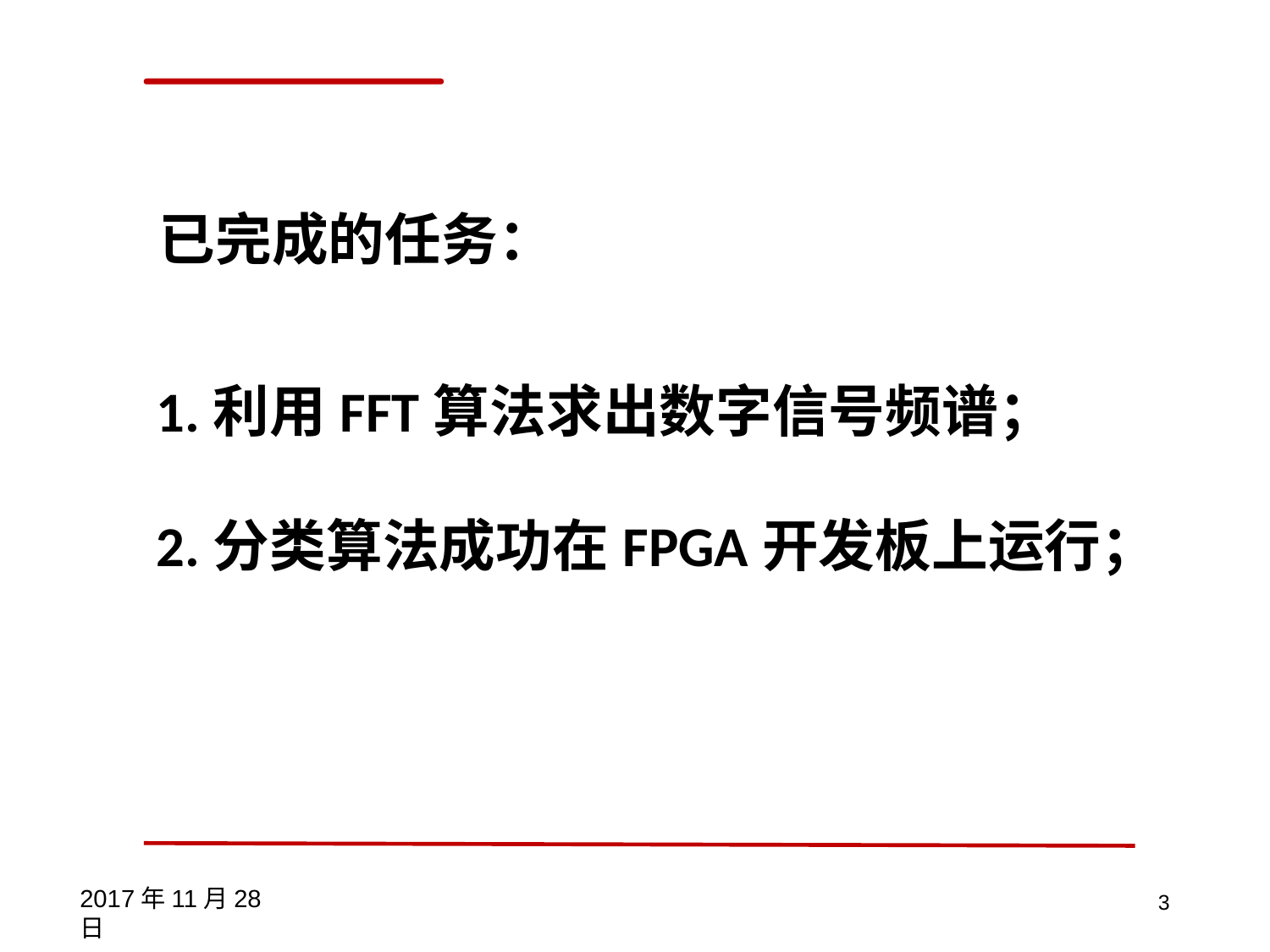

已完成的任务：
1.利用FFT算法求出数字信号频谱；

2.分类算法成功在FPGA开发板上运行；
2017年11月28日
3